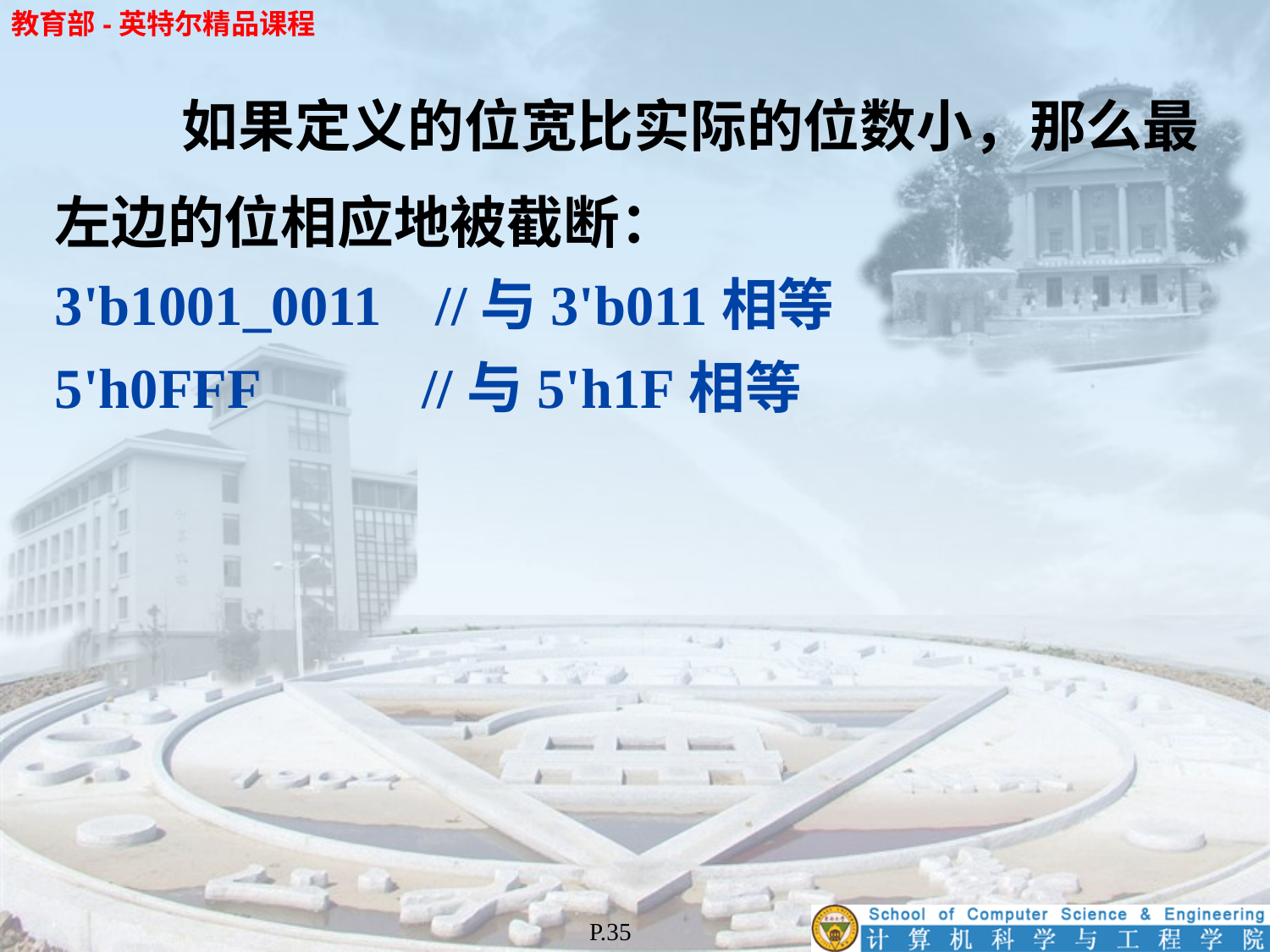

如果定义的位宽比实际的位数小，那么最
左边的位相应地被截断：
3'b1001_0011 	//与3'b011相等
5'h0FFF 	        //与5'h1F相等
P.35